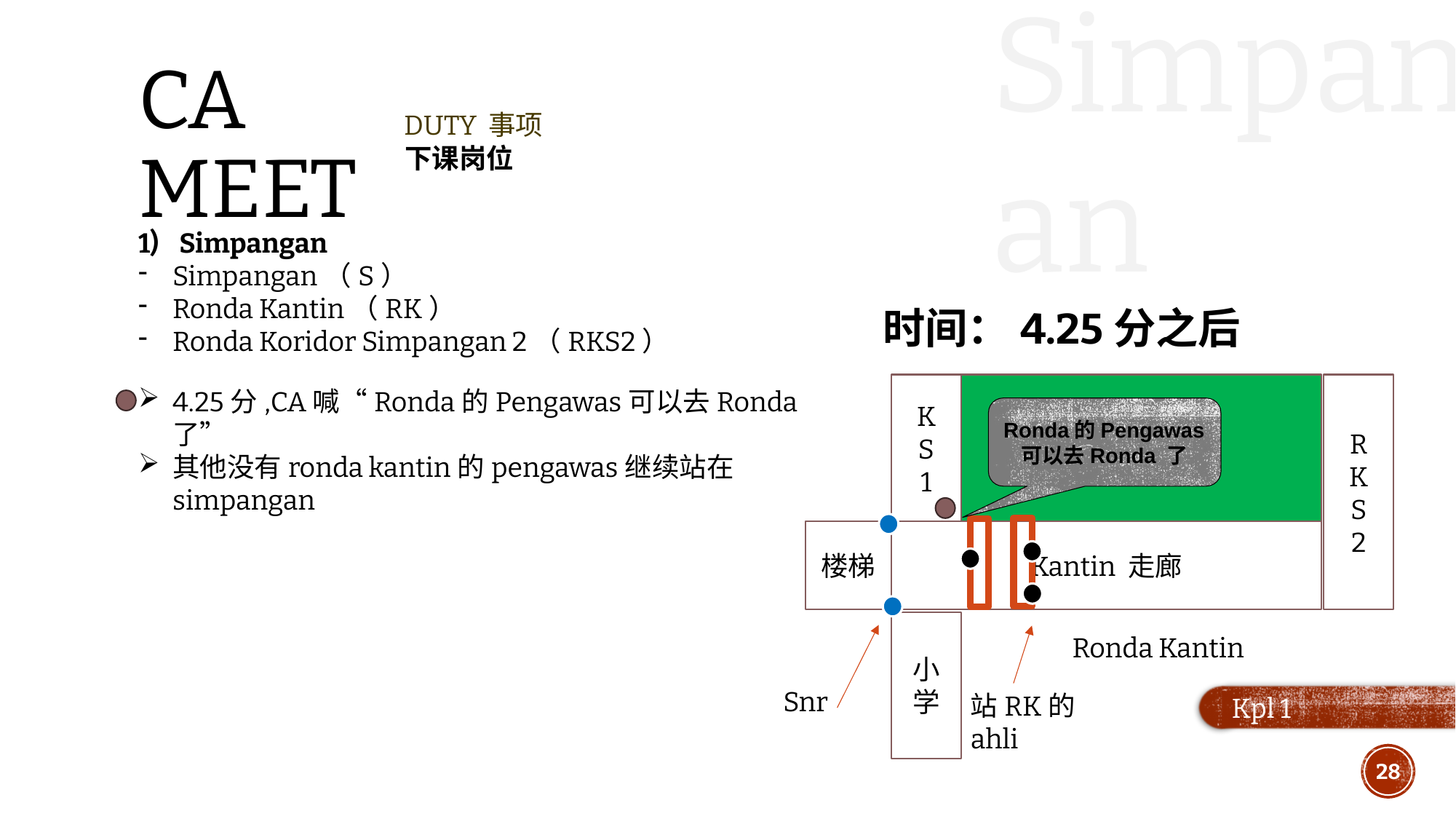

Simpangan
Ca meet
DUTY 事项
下课岗位
Simpangan
Simpangan（S）
Ronda Kantin（RK）
Ronda Koridor Simpangan 2（RKS2）

时间：4.25分之后
草地
K
S
1
R
K
S
2
4.25分,CA喊“Ronda的Pengawas可以去Ronda了”
其他没有ronda kantin的pengawas继续站在simpangan

Ronda的Pengawas可以去Ronda 了

楼梯
Kantin 走廊

小学
Snr
站RK的ahli
Ronda Kantin

Kpl 1
28